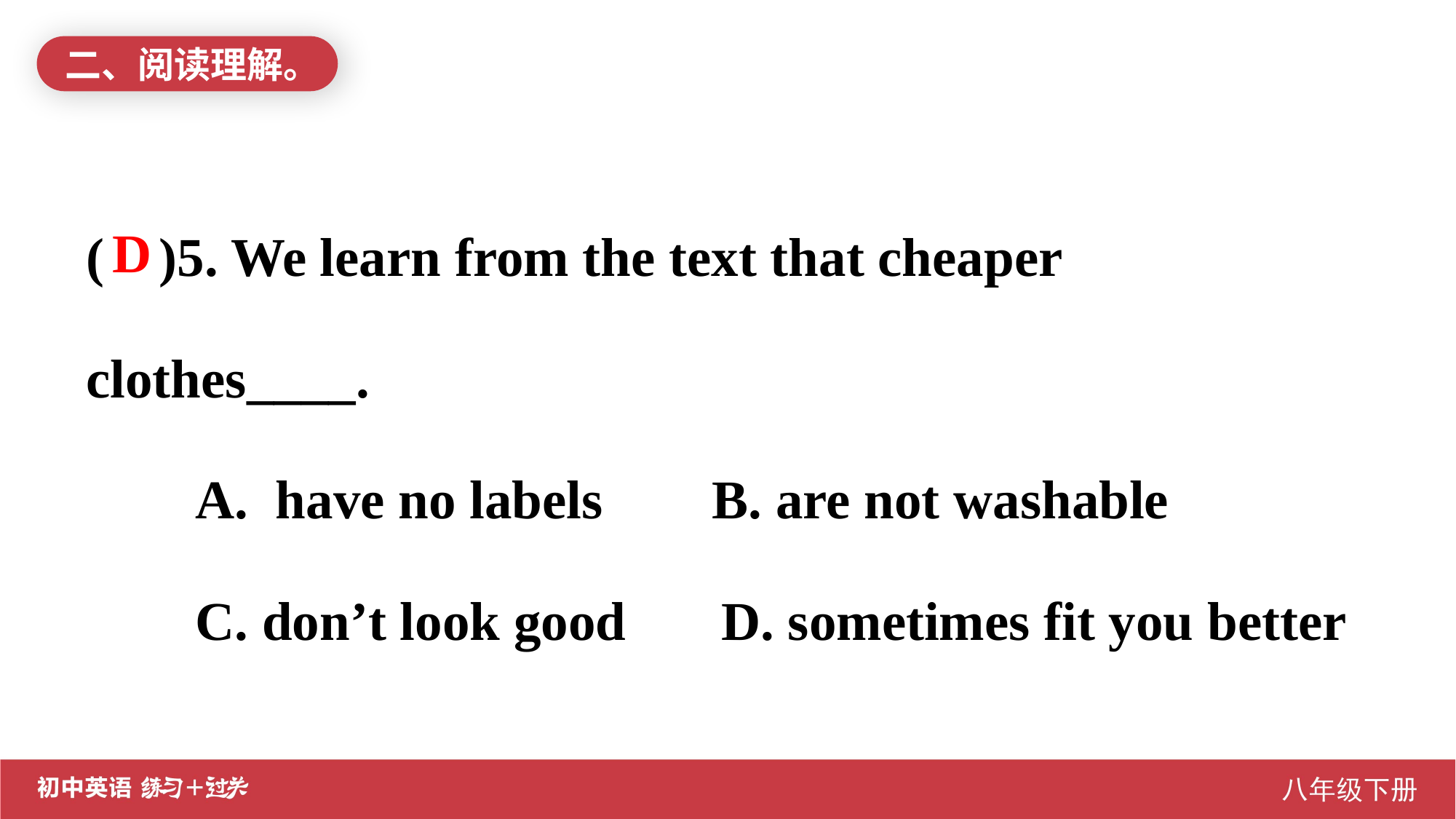

二、阅读理解。
(    )5. We learn from the text that cheaper clothes____.
A.  have no labels        B. are not washable
C. don’t look good       D. sometimes fit you better
D